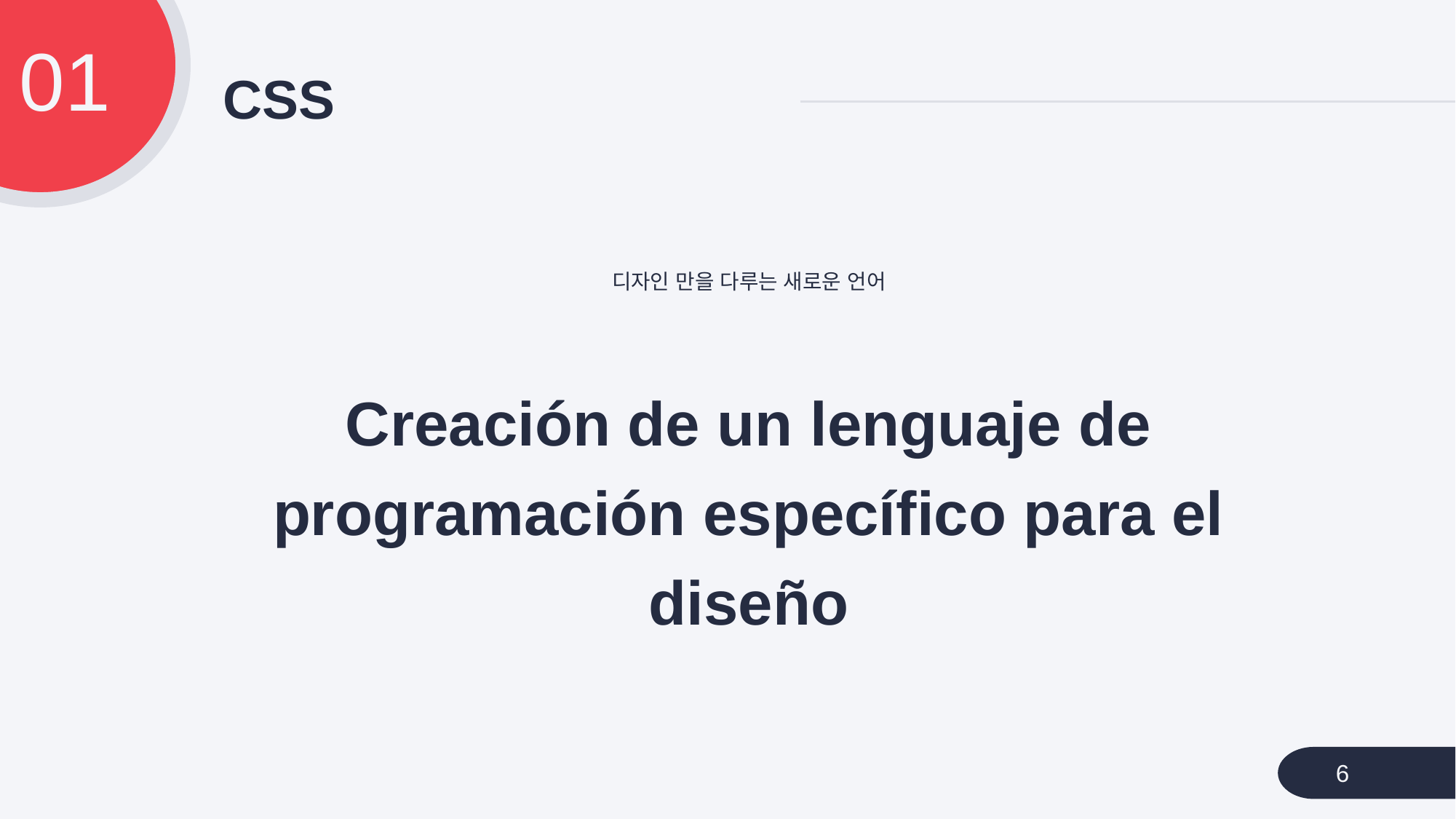

01
# CSS

디자인 만을 다루는 새로운 언어

Creación de un lenguaje de programación específico para el diseño
6